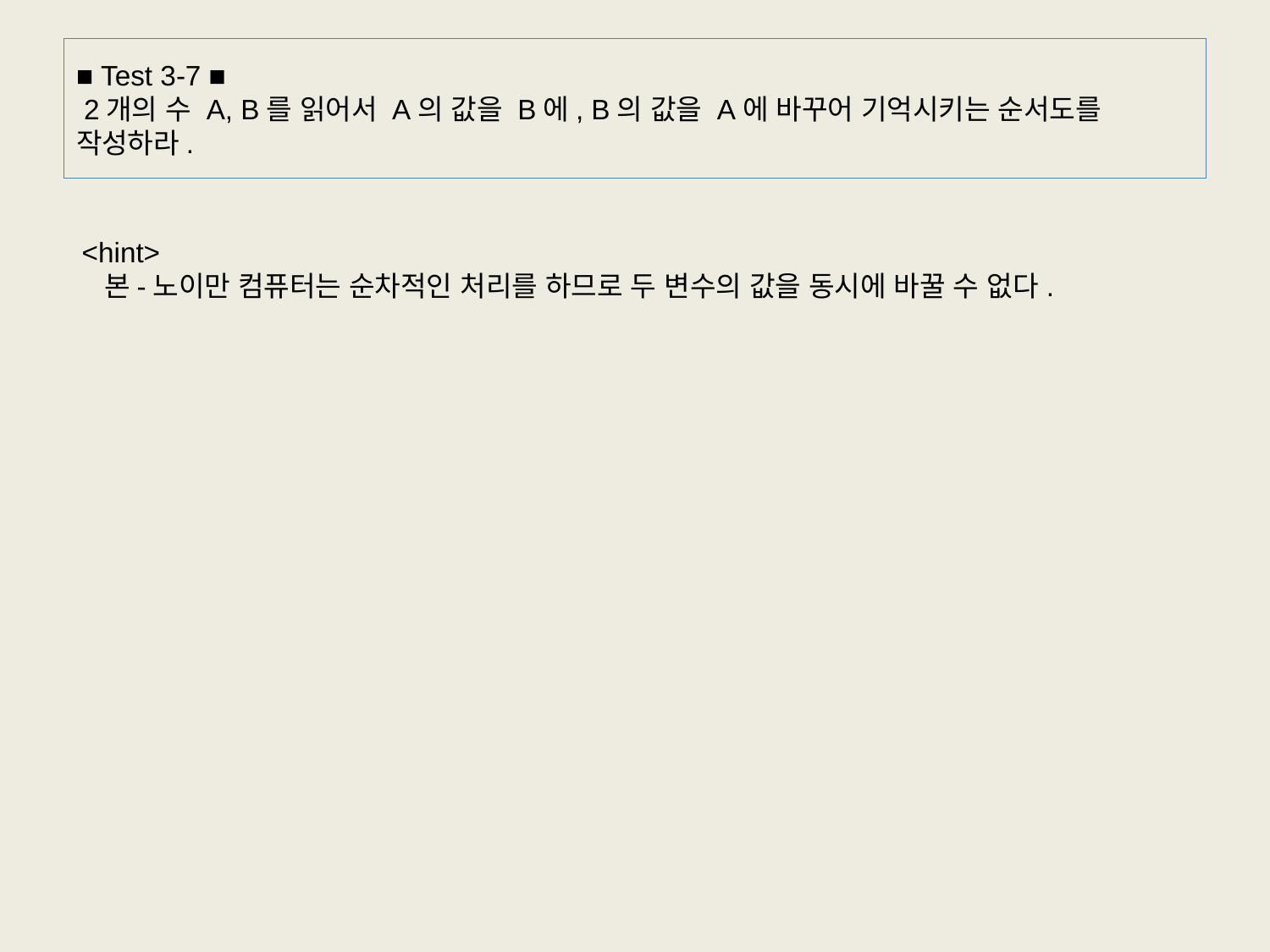

# ■ Test 3-7 ■  2개의 수 A, B를 읽어서 A의 값을 B에, B의 값을 A에 바꾸어 기억시키는 순서도를 작성하라.
<hint>
  본-노이만 컴퓨터는 순차적인 처리를 하므로 두 변수의 값을 동시에 바꿀 수 없다.